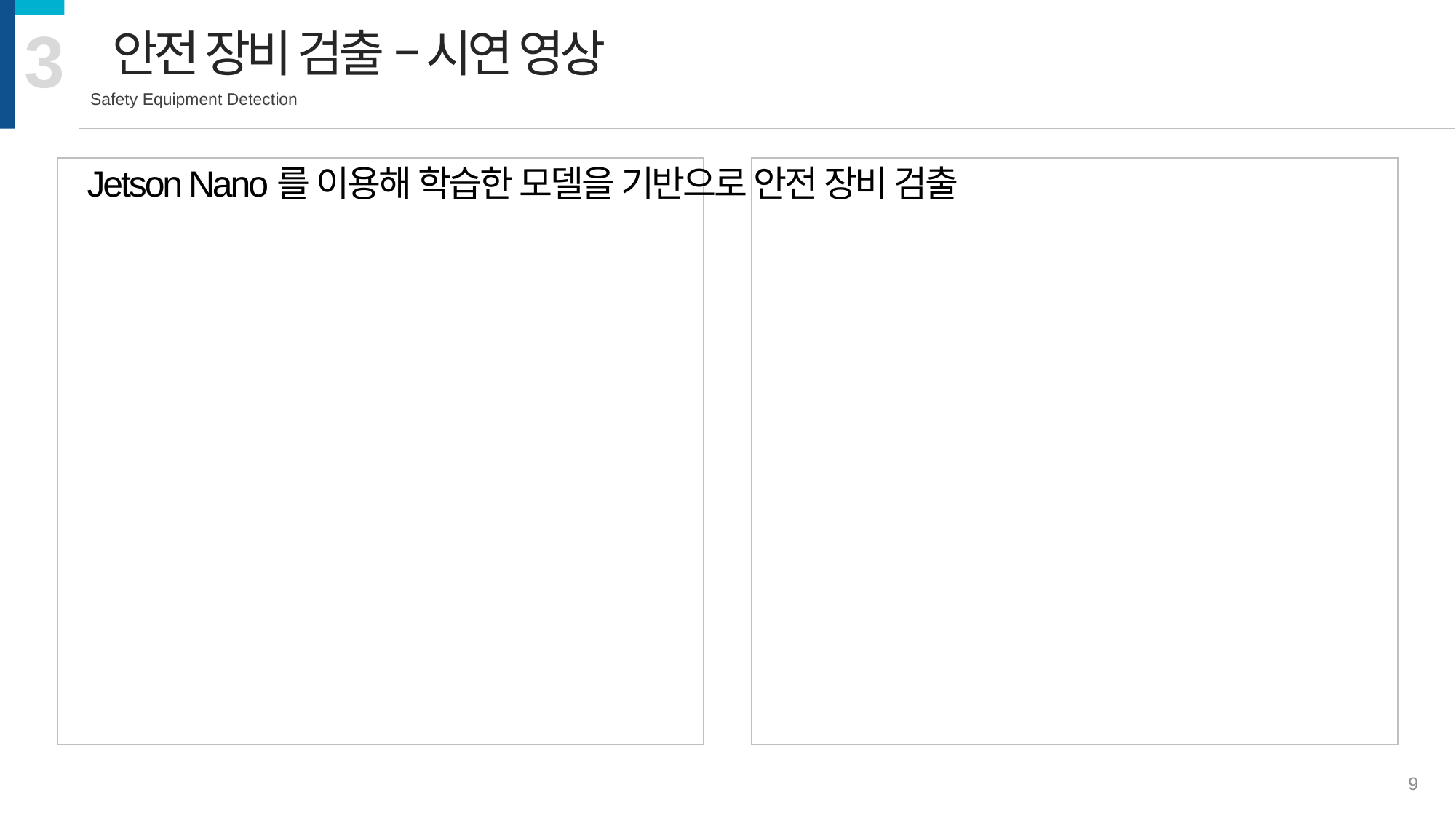

3
안전 장비 검출 – 시연 영상
Safety Equipment Detection
Jetson Nano를 이용해 학습한 모델을 기반으로 안전 장비 검출

9